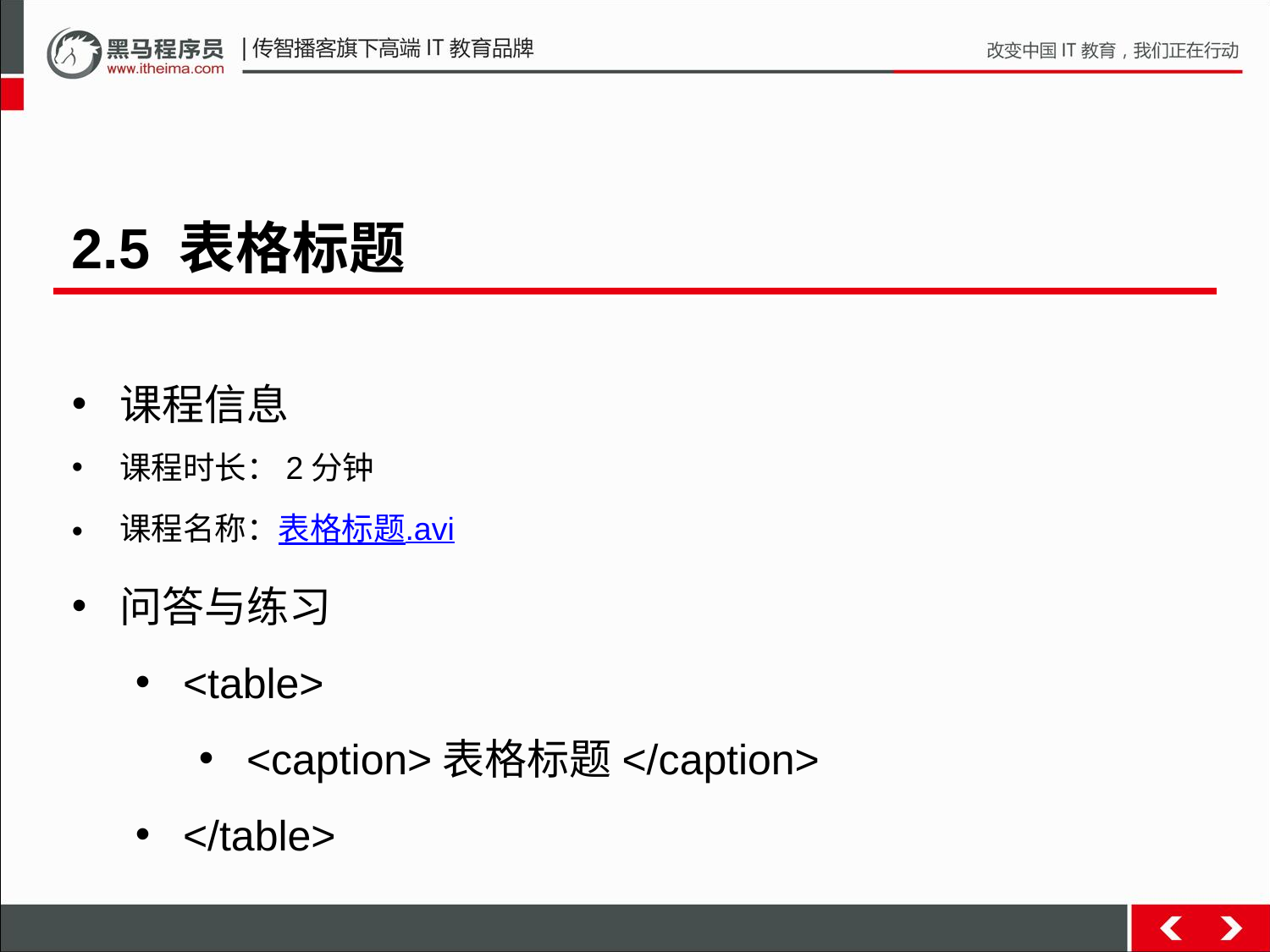

2.5 表格标题
课程信息
课程时长：2分钟
课程名称：表格标题.avi
问答与练习
<table>
<caption>表格标题</caption>
</table>